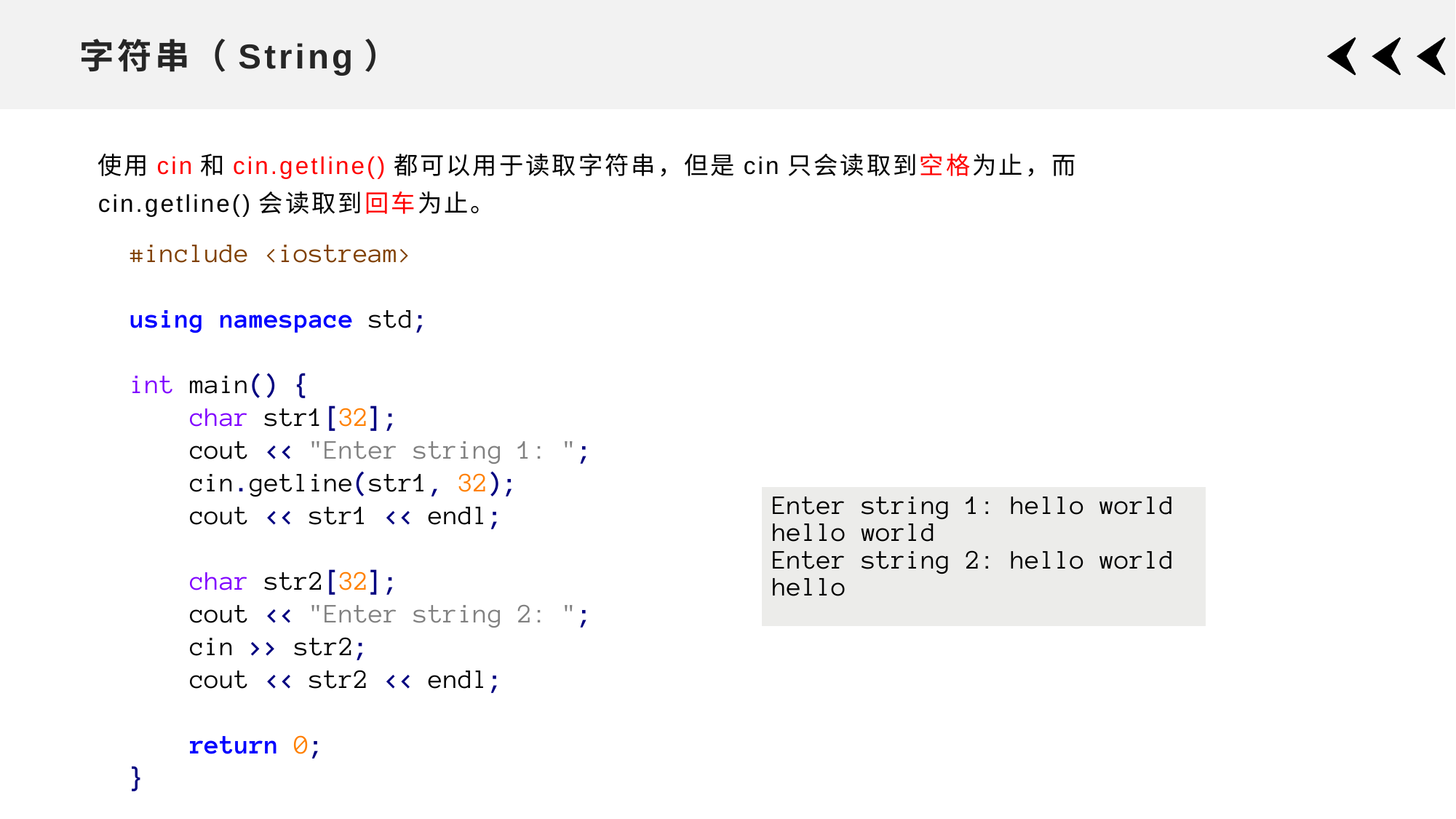

# 字符串（String）
使用cin和cin.getline()都可以用于读取字符串，但是cin只会读取到空格为止，而cin.getline()会读取到回车为止。
#include <iostream>

using namespace std;

int main() {
    char str1[32];
    cout << "Enter string 1: ";
    cin.getline(str1, 32);
    cout << str1 << endl;

    char str2[32];
    cout << "Enter string 2: ";
    cin >> str2;
    cout << str2 << endl;

    return 0;
}
| Enter string 1: hello world hello world Enter string 2: hello world hello |
| --- |